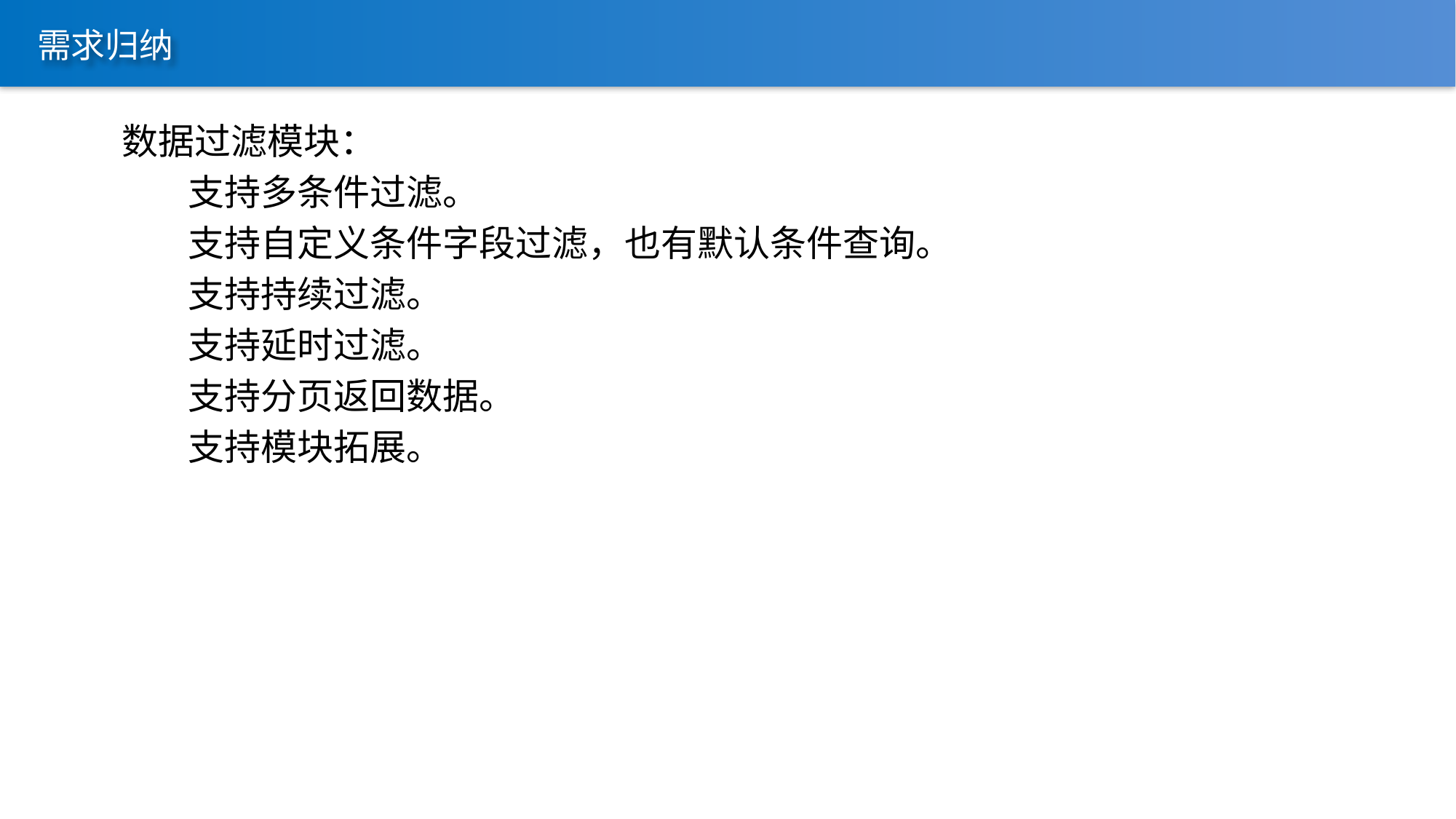

# 需求归纳
数据过滤模块：
       支持多条件过滤。
       支持自定义条件字段过滤，也有默认条件查询。
       支持持续过滤。
       支持延时过滤。
       支持分页返回数据。
       支持模块拓展。